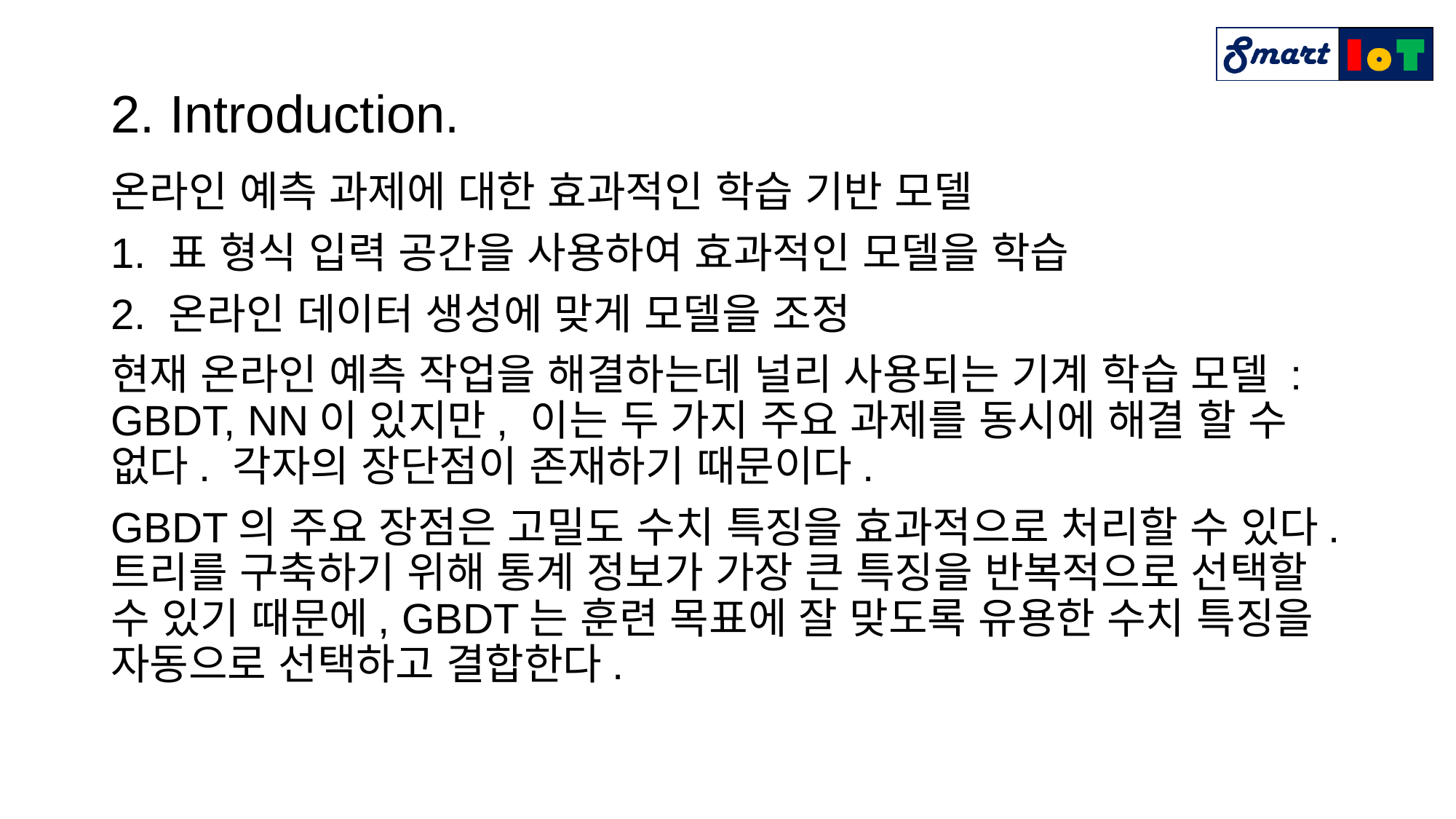

# 2. Introduction.
온라인 예측 과제에 대한 효과적인 학습 기반 모델
1. 표 형식 입력 공간을 사용하여 효과적인 모델을 학습
2. 온라인 데이터 생성에 맞게 모델을 조정
현재 온라인 예측 작업을 해결하는데 널리 사용되는 기계 학습 모델 : GBDT, NN이 있지만, 이는 두 가지 주요 과제를 동시에 해결 할 수 없다. 각자의 장단점이 존재하기 때문이다.
GBDT의 주요 장점은 고밀도 수치 특징을 효과적으로 처리할 수 있다. 트리를 구축하기 위해 통계 정보가 가장 큰 특징을 반복적으로 선택할 수 있기 때문에, GBDT는 훈련 목표에 잘 맞도록 유용한 수치 특징을 자동으로 선택하고 결합한다.